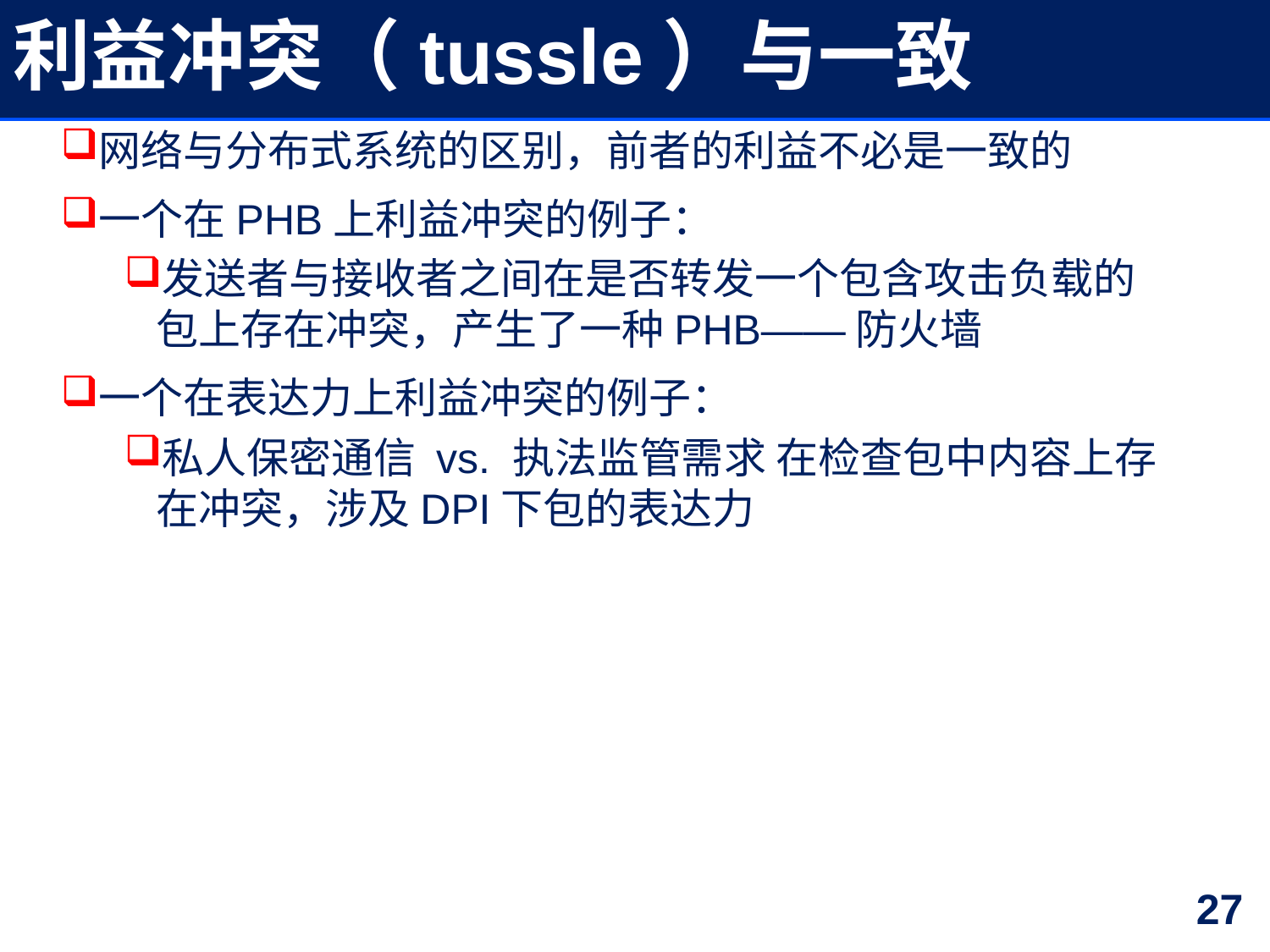

# 利益冲突（tussle）与一致
网络与分布式系统的区别，前者的利益不必是一致的
一个在PHB上利益冲突的例子：
发送者与接收者之间在是否转发一个包含攻击负载的包上存在冲突，产生了一种PHB——防火墙
一个在表达力上利益冲突的例子：
私人保密通信 vs. 执法监管需求 在检查包中内容上存在冲突，涉及DPI下包的表达力

27